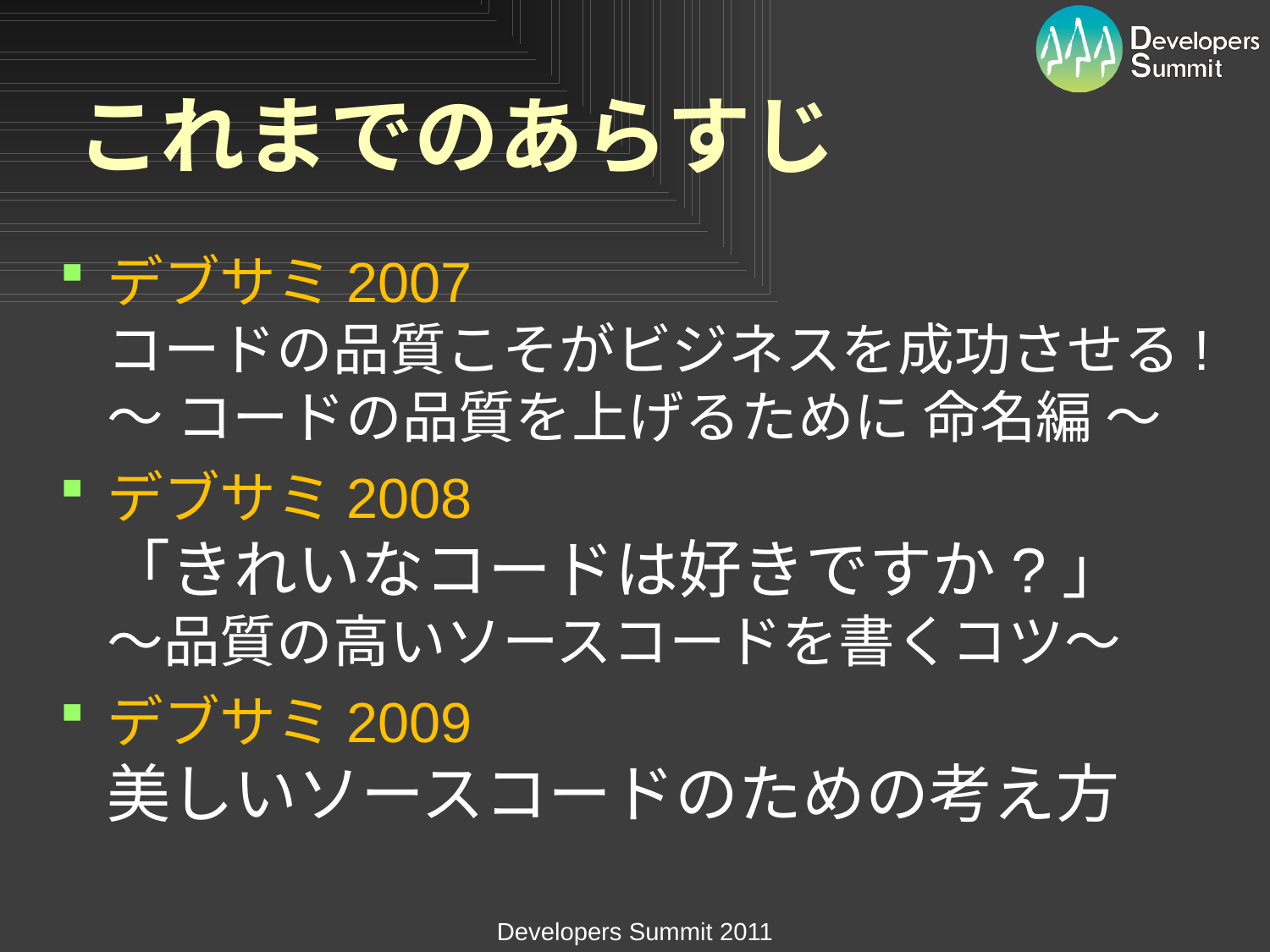

# これまでのあらすじ
デブサミ2007
コードの品質こそがビジネスを成功させる!～ コードの品質を上げるために 命名編 ～
デブサミ2008
「きれいなコードは好きですか?」
～品質の高いソースコードを書くコツ～
デブサミ2009
美しいソースコードのための考え方